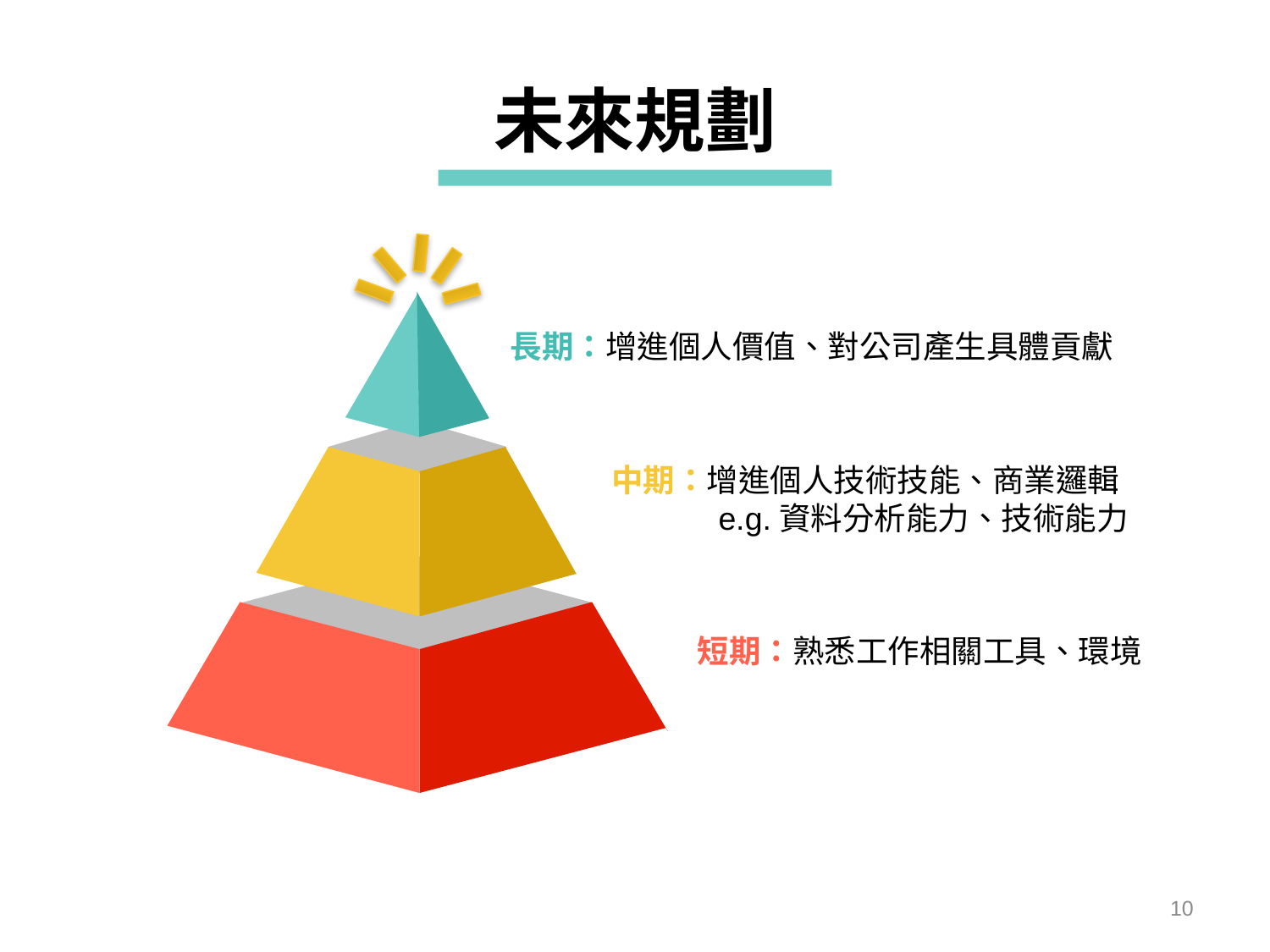

未來規劃

長期：增進個人價值、對公司產生具體貢獻

中期：增進個人技術技能、商業邏輯
            e.g.資料分析能力、技術能力

短期：熟悉工作相關工具、環境
10